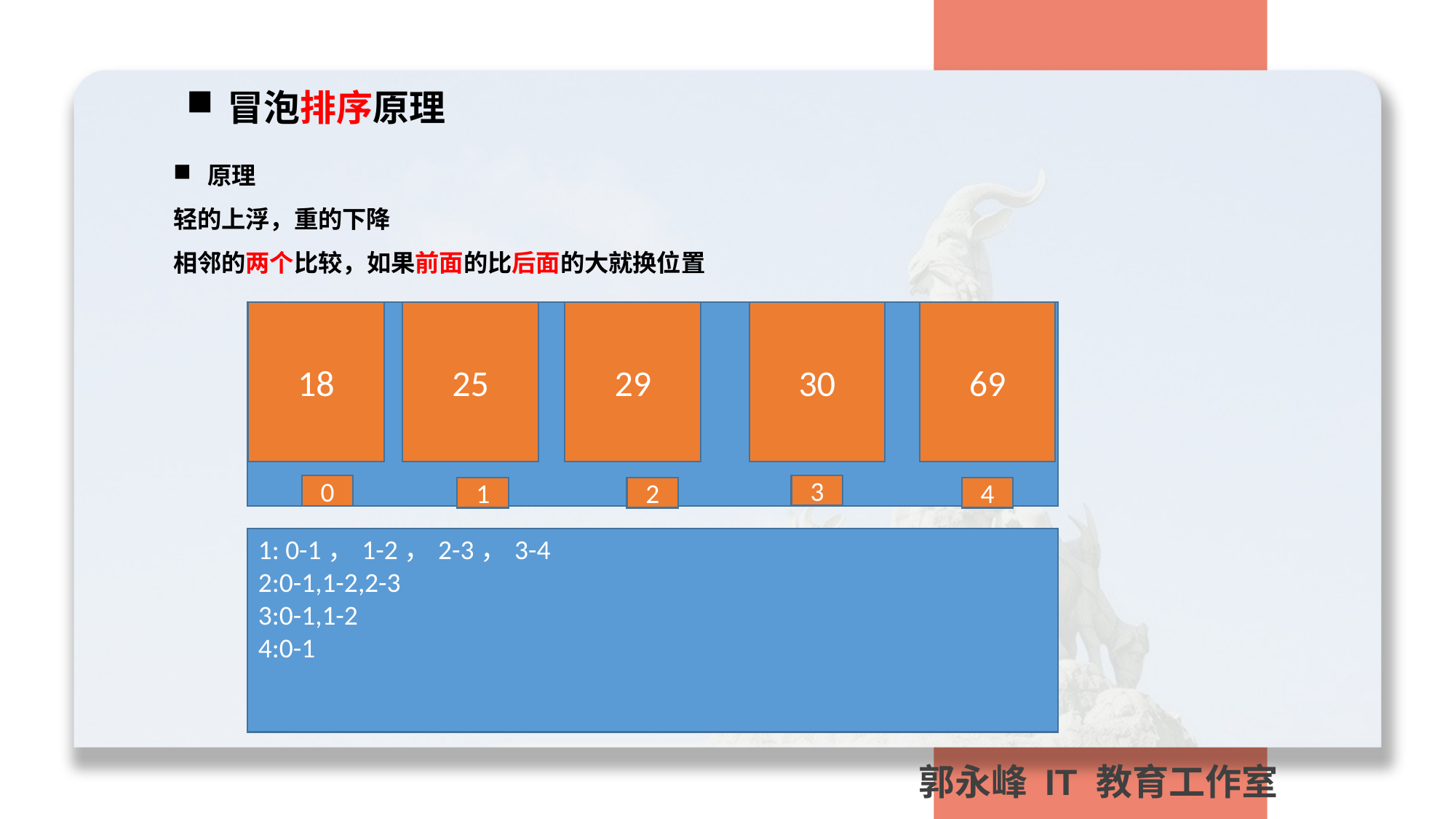

冒泡排序原理
原理
轻的上浮，重的下降
相邻的两个比较，如果前面的比后面的大就换位置

18
29
30
69
25
3
0
2
1
4
1: 0-1，1-2，2-3，3-4
2:0-1,1-2,2-3
3:0-1,1-2
4:0-1